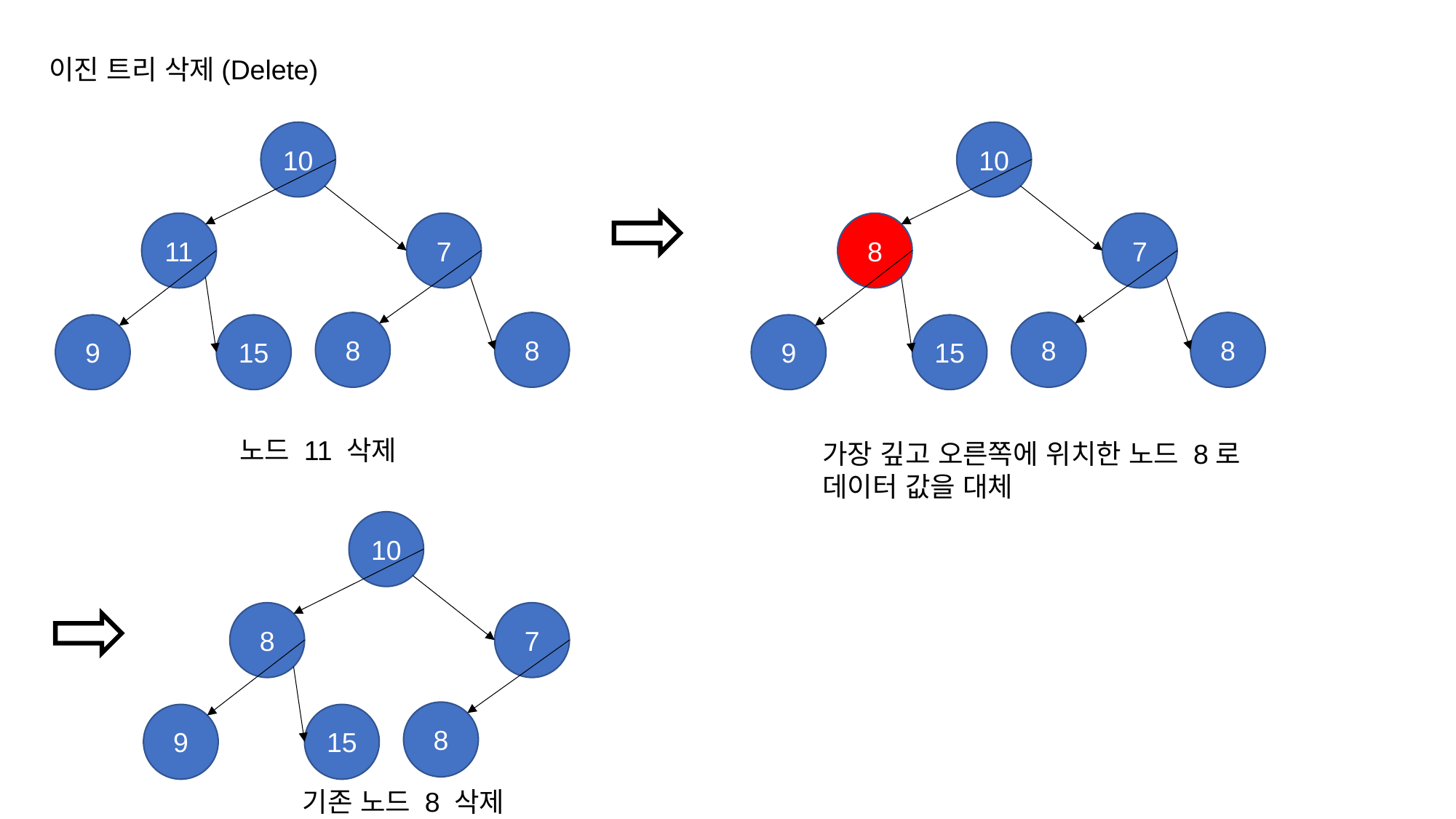

이진 트리 삭제(Delete)
10
10
7

7
11
8
8
8
8
8
9
15
9
15
노드 11 삭제
가장 깊고 오른쪽에 위치한 노드 8로
데이터 값을 대체
10
7
8

8
9
15
기존 노드 8 삭제